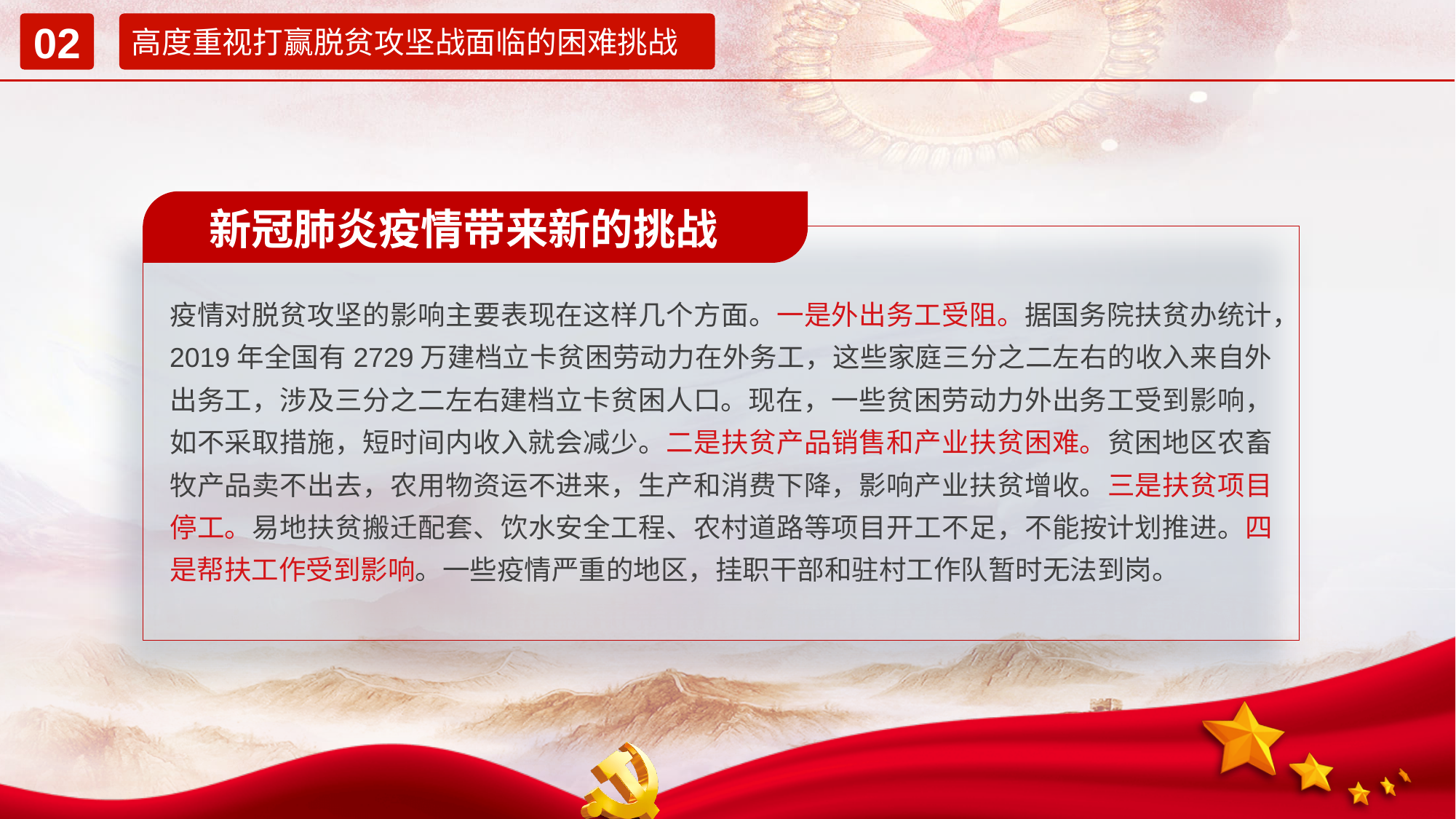

02
高度重视打赢脱贫攻坚战面临的困难挑战

新冠肺炎疫情带来新的挑战

疫情对脱贫攻坚的影响主要表现在这样几个方面。一是外出务工受阻。据国务院扶贫办统计，2019年全国有2729万建档立卡贫困劳动力在外务工，这些家庭三分之二左右的收入来自外出务工，涉及三分之二左右建档立卡贫困人口。现在，一些贫困劳动力外出务工受到影响，如不采取措施，短时间内收入就会减少。二是扶贫产品销售和产业扶贫困难。贫困地区农畜牧产品卖不出去，农用物资运不进来，生产和消费下降，影响产业扶贫增收。三是扶贫项目停工。易地扶贫搬迁配套、饮水安全工程、农村道路等项目开工不足，不能按计划推进。四是帮扶工作受到影响。一些疫情严重的地区，挂职干部和驻村工作队暂时无法到岗。